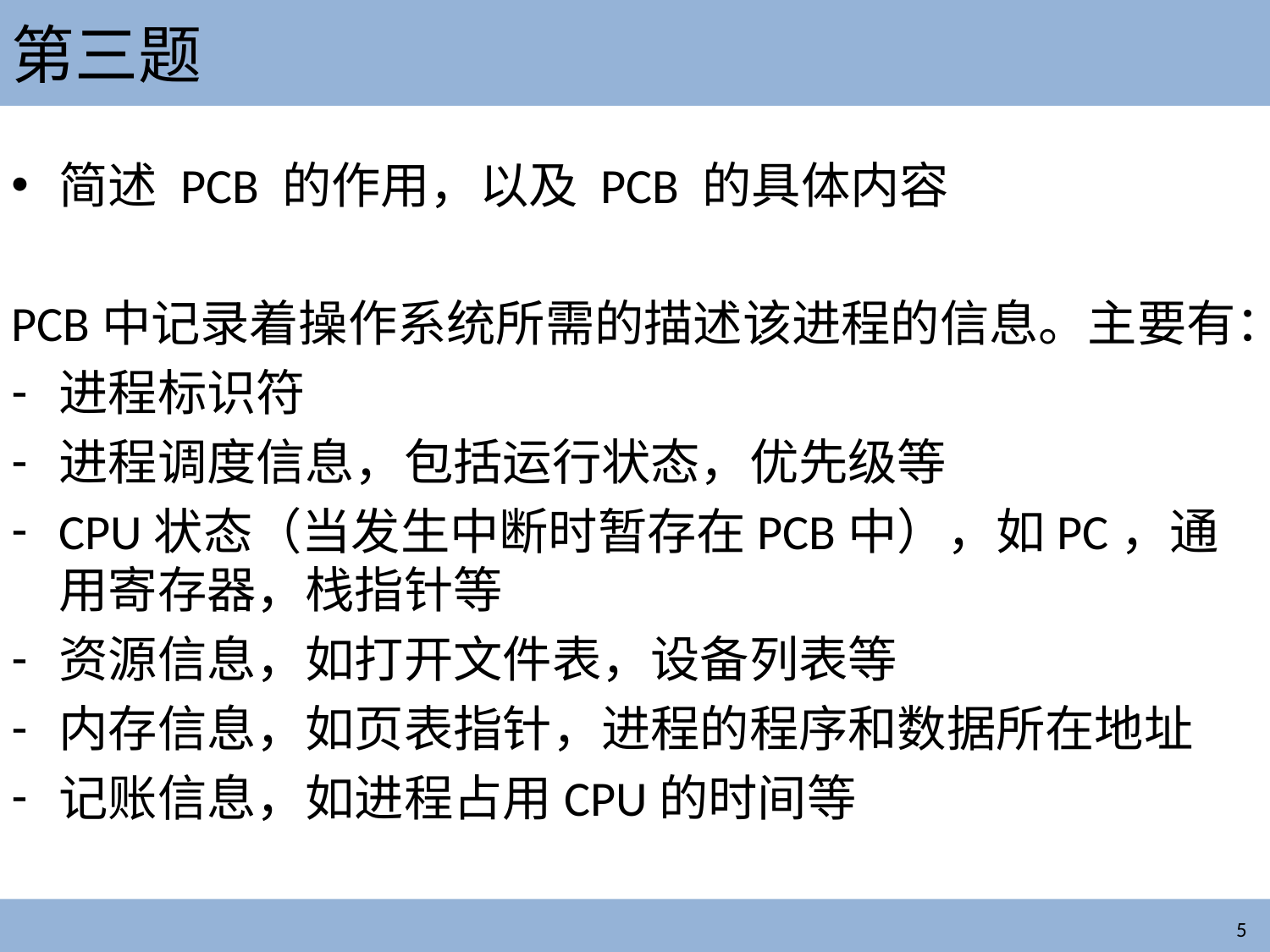

# 第三题
简述 PCB 的作用，以及 PCB 的具体内容

PCB中记录着操作系统所需的描述该进程的信息。主要有：
进程标识符
进程调度信息，包括运行状态，优先级等
CPU状态（当发生中断时暂存在PCB中），如PC，通用寄存器，栈指针等
资源信息，如打开文件表，设备列表等
内存信息，如页表指针，进程的程序和数据所在地址
记账信息，如进程占用CPU的时间等

5